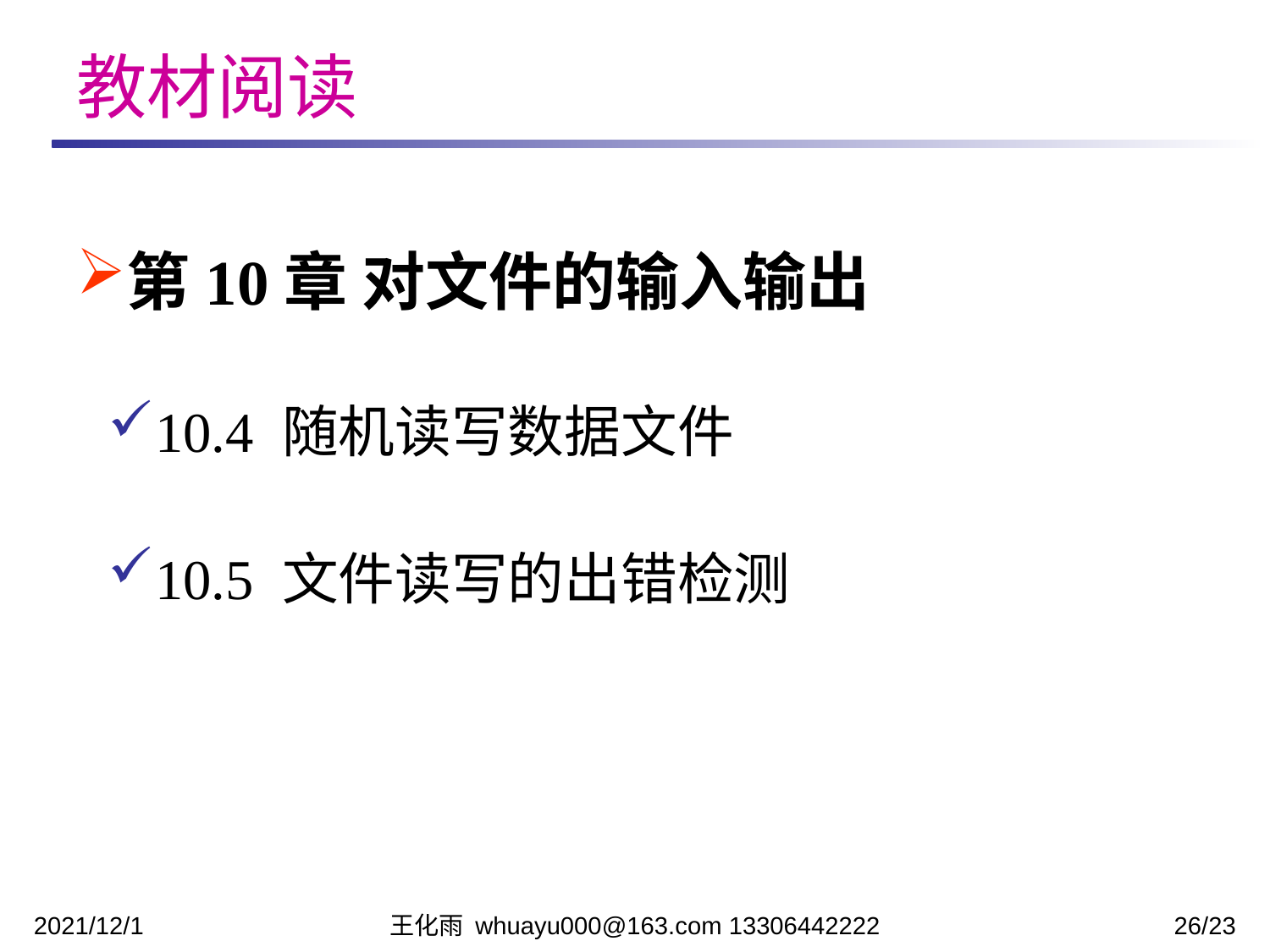

教材阅读
第10章 对文件的输入输出
10.4 随机读写数据文件
10.5 文件读写的出错检测
2021/12/1
王化雨 whuayu000@163.com 13306442222
26/23